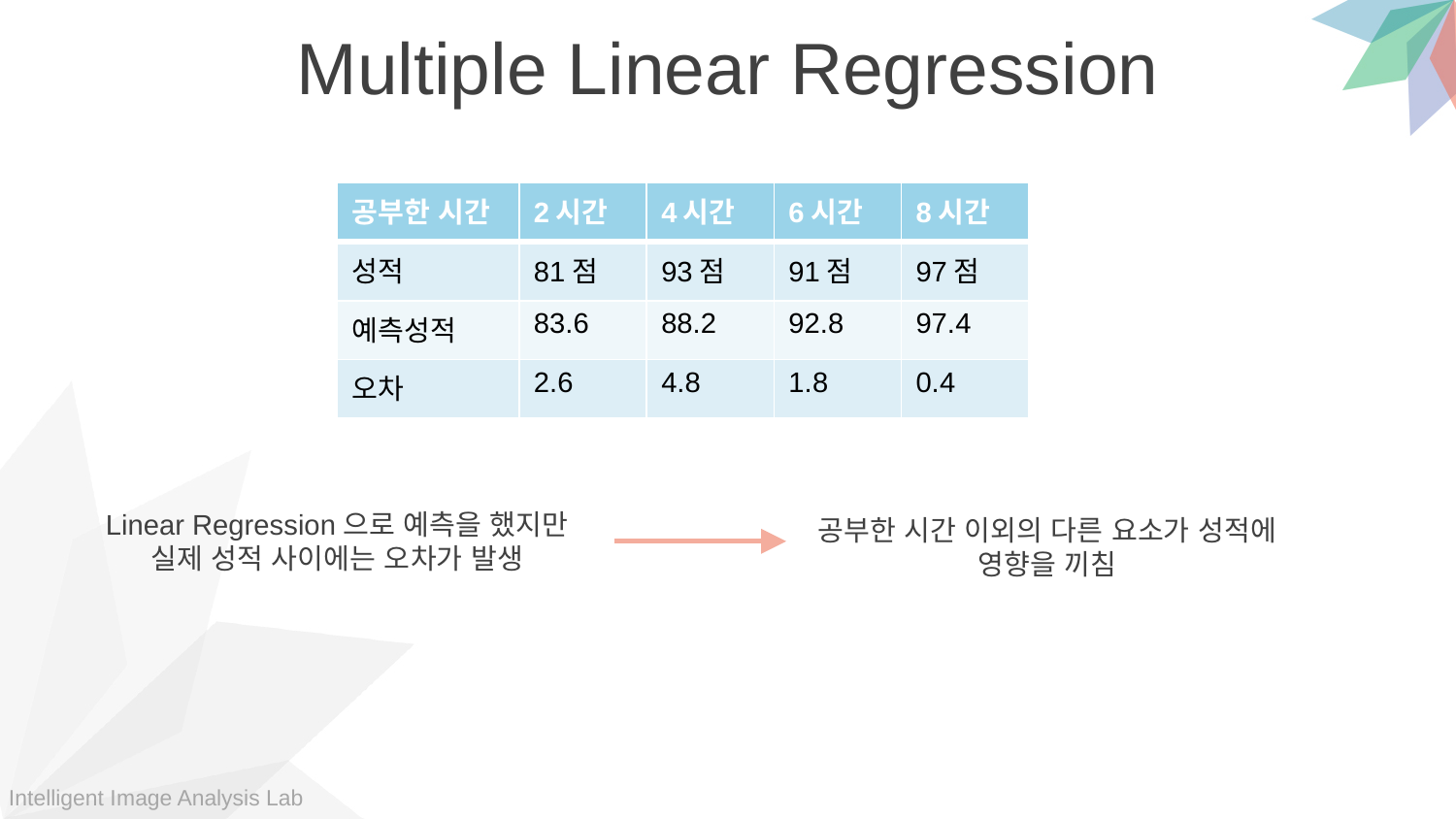

Multiple Linear Regression
| 공부한 시간 | 2시간 | 4시간 | 6시간 | 8시간 |
| --- | --- | --- | --- | --- |
| 성적 | 81점 | 93점 | 91점 | 97점 |
| 예측성적 | 83.6 | 88.2 | 92.8 | 97.4 |
| 오차 | 2.6 | 4.8 | 1.8 | 0.4 |
Linear Regression으로 예측을 했지만 실제 성적 사이에는 오차가 발생
공부한 시간 이외의 다른 요소가 성적에 영향을 끼침